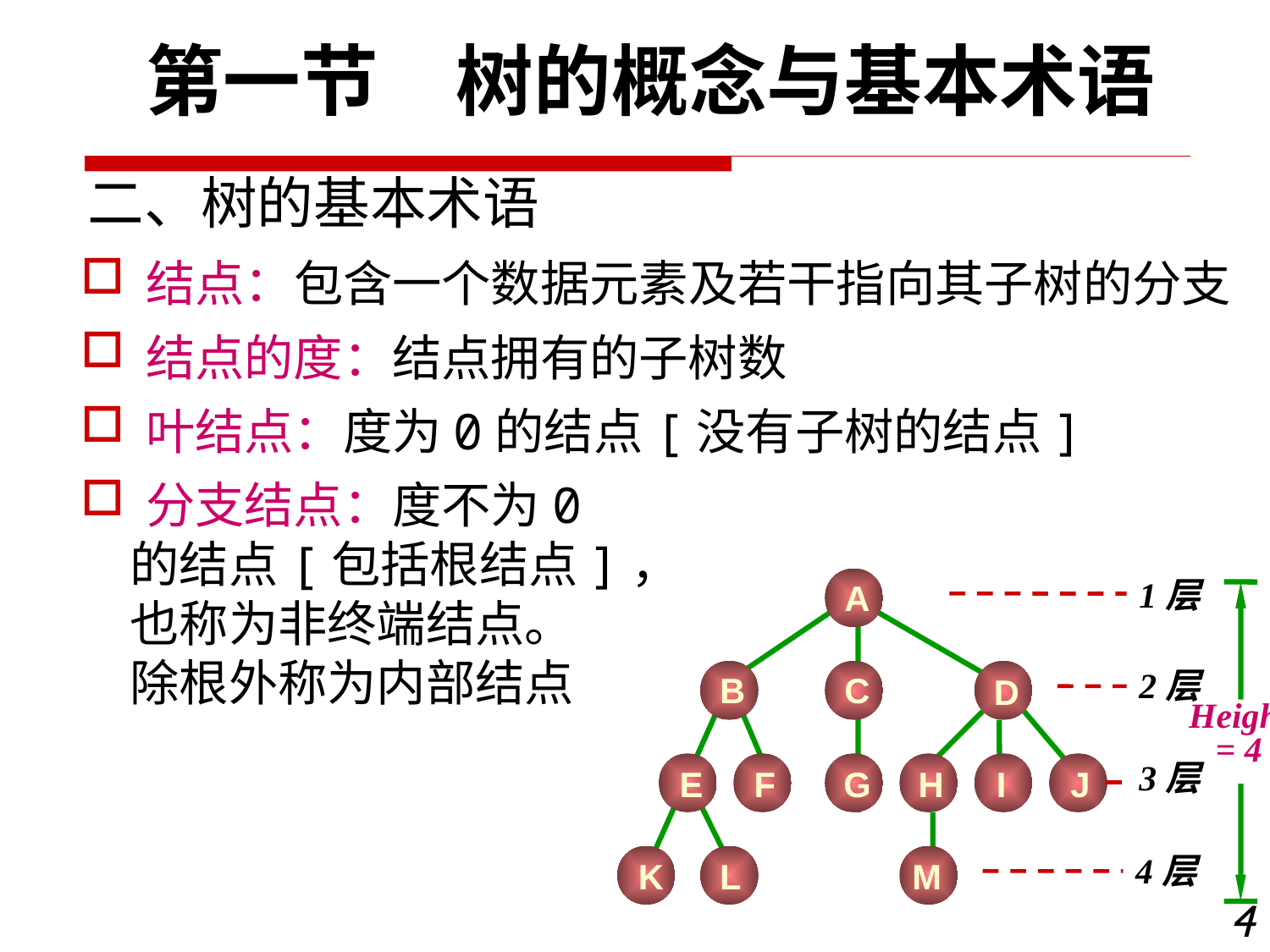

第一节　树的概念与基本术语
# 二、树的基本术语
结点：包含一个数据元素及若干指向其子树的分支
结点的度：结点拥有的子树数
叶结点：度为0的结点[没有子树的结点]
分支结点：度不为0
　的结点[包括根结点]，
　也称为非终端结点。
　除根外称为内部结点
1层

A

2层

B
C
D

Height
= 4

3层

E
F
G
H
I
J

4层

K
L
M

4